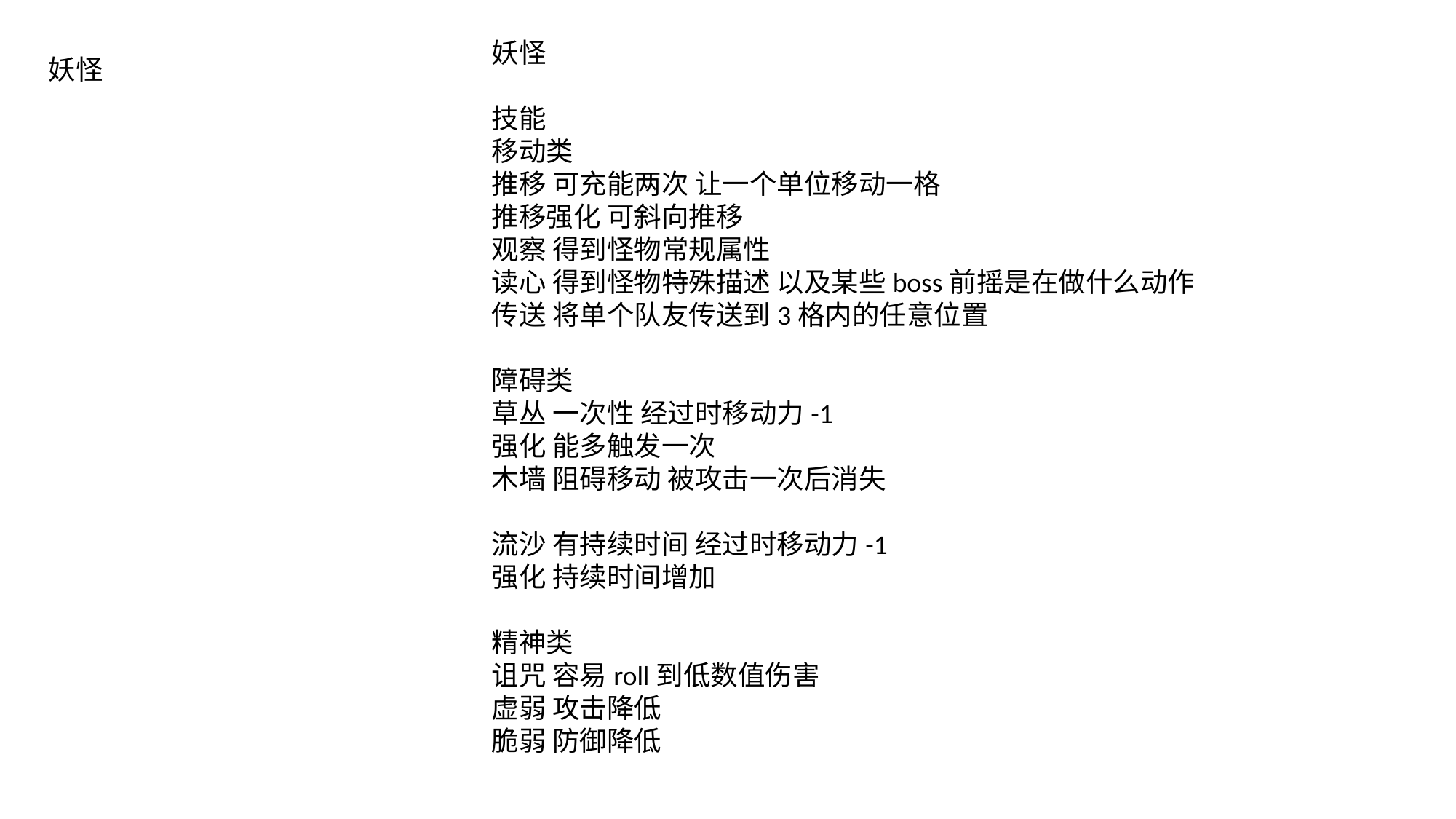

妖怪
技能
移动类
推移 可充能两次 让一个单位移动一格 
推移强化 可斜向推移
观察 得到怪物常规属性
读心 得到怪物特殊描述 以及某些boss前摇是在做什么动作
传送 将单个队友传送到3格内的任意位置
障碍类
草丛 一次性 经过时移动力-1
强化 能多触发一次
木墙 阻碍移动 被攻击一次后消失
流沙 有持续时间 经过时移动力-1
强化 持续时间增加
精神类
诅咒 容易roll到低数值伤害
虚弱 攻击降低
脆弱 防御降低
妖怪